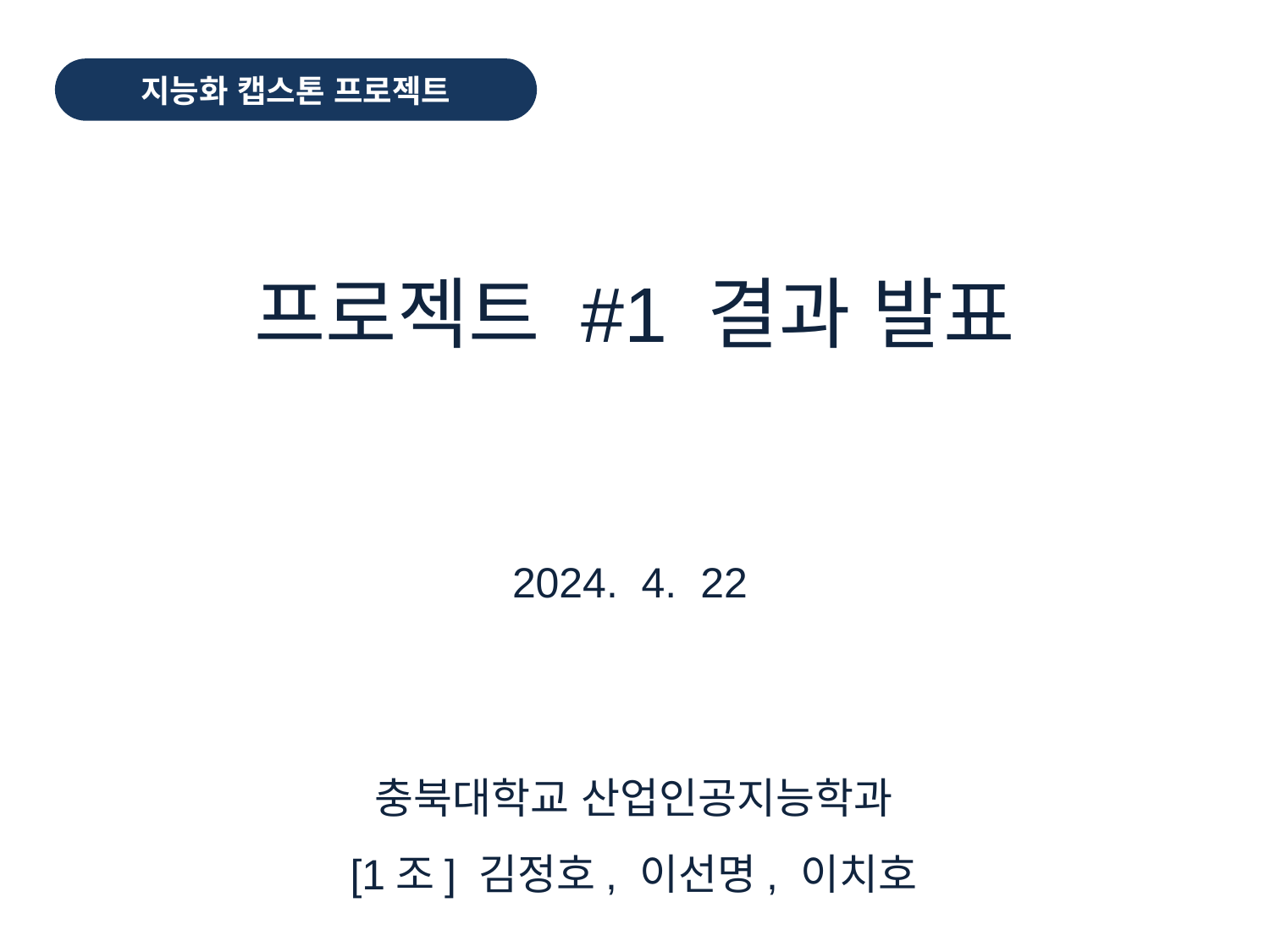

지능화 캡스톤 프로젝트
프로젝트 #1 결과 발표

2024.  4.  22
충북대학교 산업인공지능학과
[1조] 김정호, 이선명, 이치호